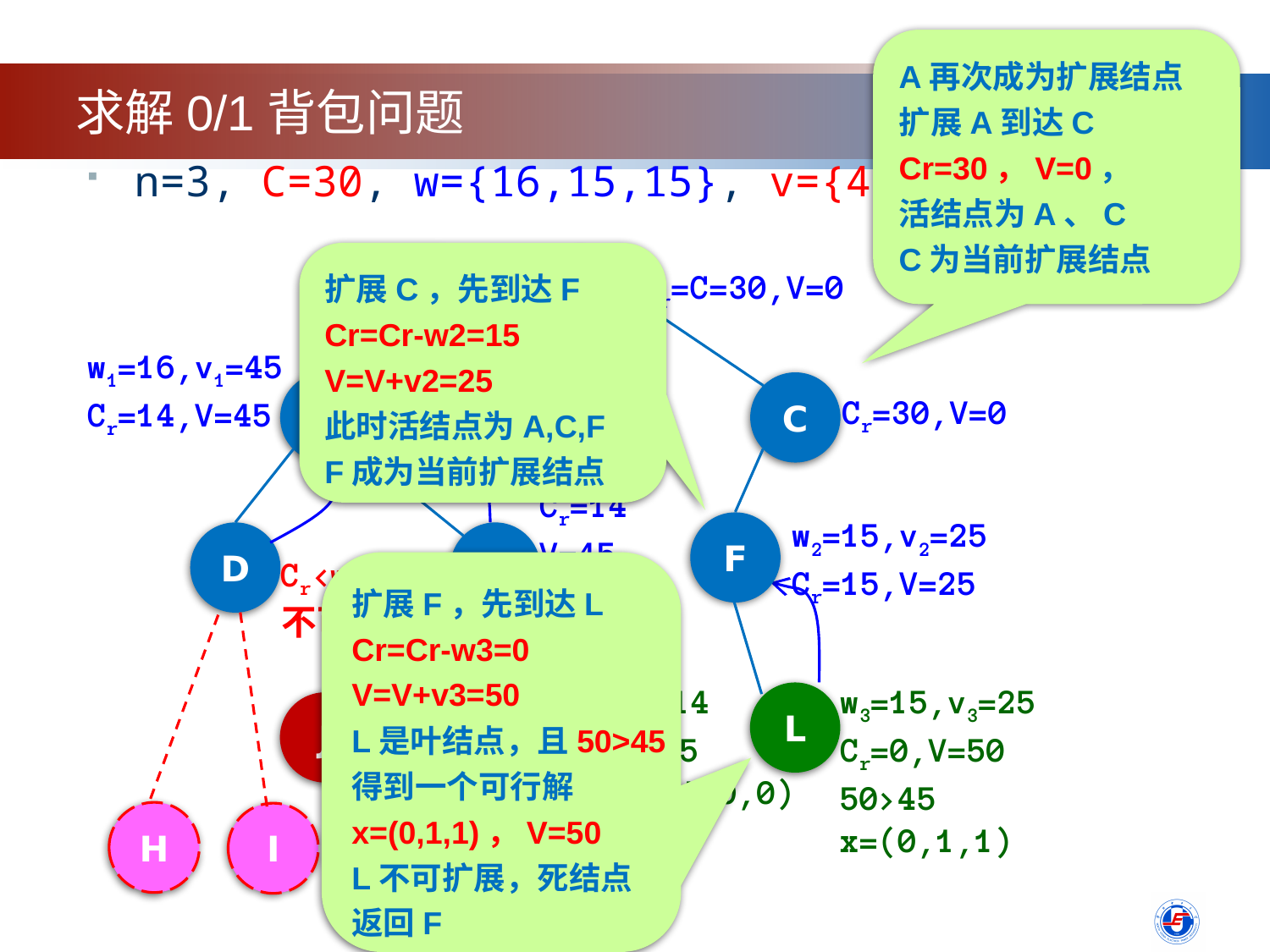

A再次成为扩展结点
扩展A到达C
Cr=30，V=0，
活结点为A、C
C为当前扩展结点
求解0/1背包问题
n=3, C=30, w={16,15,15}, v={45,25,25}
扩展C，先到达F
Cr=Cr-w2=15
V=V+v2=25
此时活结点为A,C,F
F成为当前扩展结点
A
Cr=C=30,V=0

w1=16,v1=45
Cr=14,V=45
B
C
Cr=30,V=0

Cr=14
V=45
w2=15,v2=25
Cr=15,V=25
F
D
E
Cr<w2
不可行解
扩展F，先到达L
Cr=Cr-w3=0
V=V+v3=50
L是叶结点，且50>45
得到一个可行解
x=(0,1,1)，V=50
L不可扩展，死结点
返回F

Cr=14
V=45
x=(1,0,0)
w3=15,v3=25
Cr=0,V=50
50>45
x=(0,1,1)
L
K
J
Cr<w3
不可行解
H
I